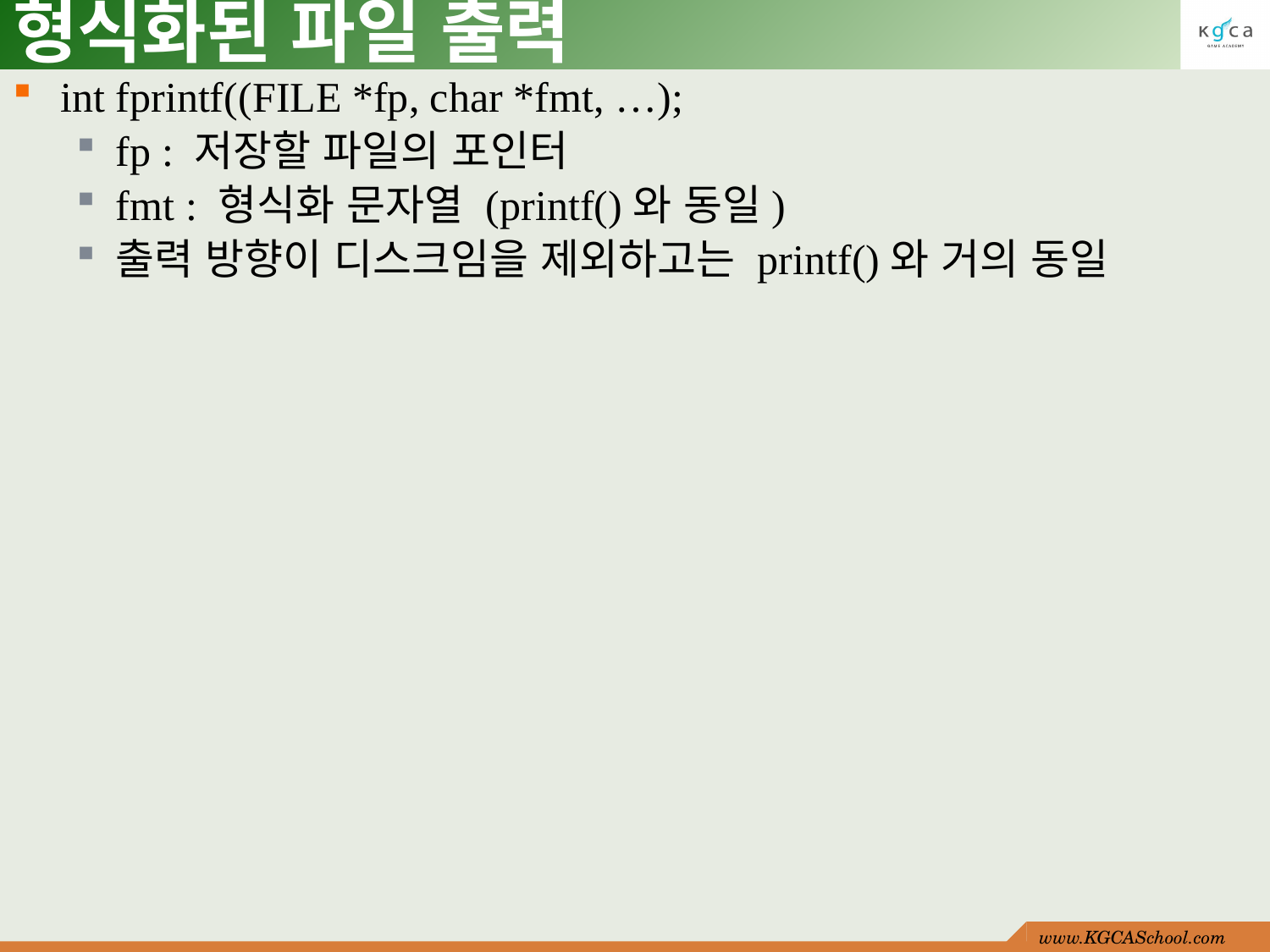

# 형식화된 파일 출력
int fprintf((FILE *fp, char *fmt, …);
fp : 저장할 파일의 포인터
fmt : 형식화 문자열 (printf()와 동일)
출력 방향이 디스크임을 제외하고는 printf()와 거의 동일